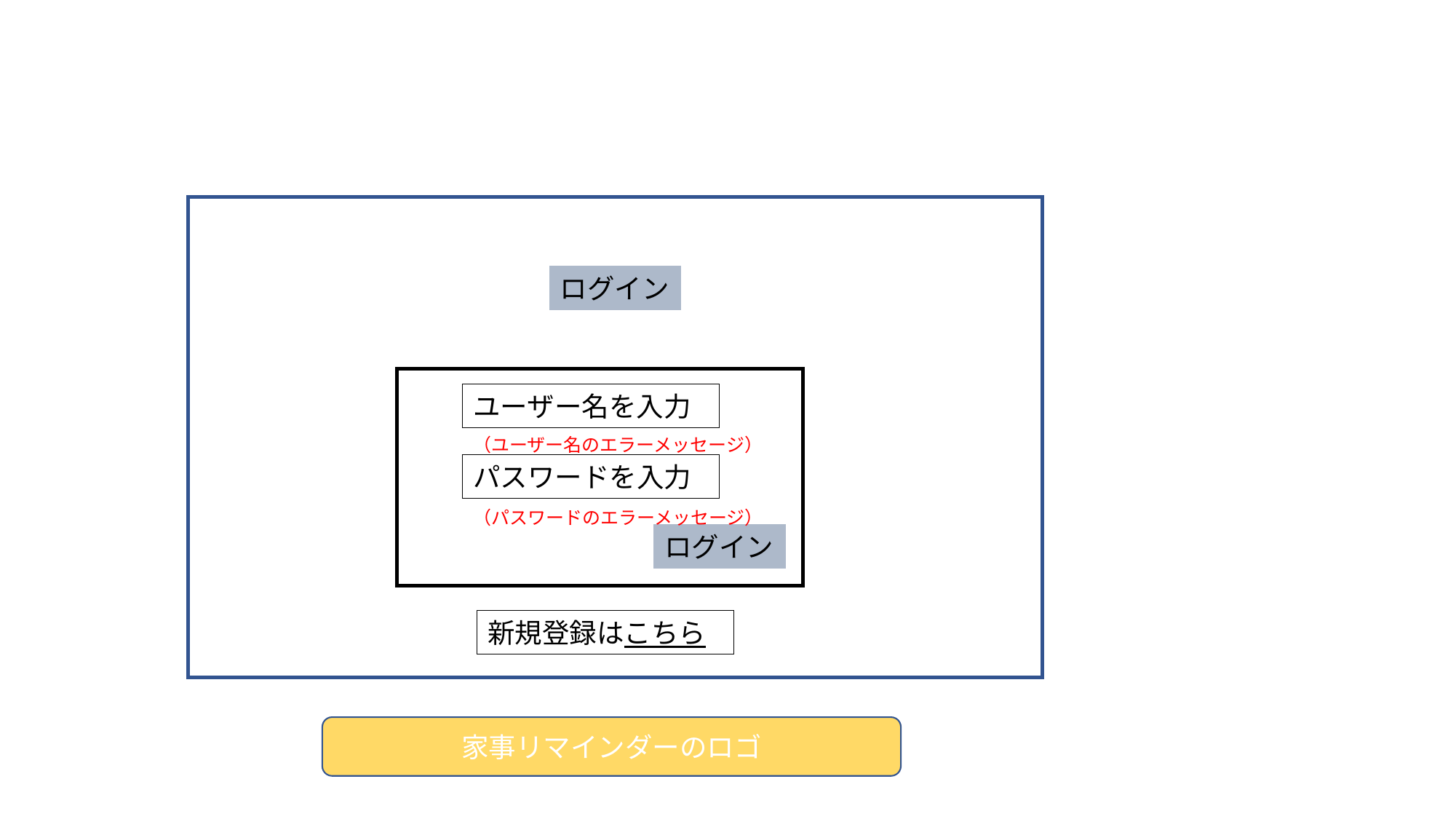

パスワード忘れはこちら

ログイン

ユーザー名を入力
パスワードを入力
ログイン
（ユーザー名のエラーメッセージ）
（パスワードのエラーメッセージ）
新規登録はこちら
家事リマインダーのロゴ